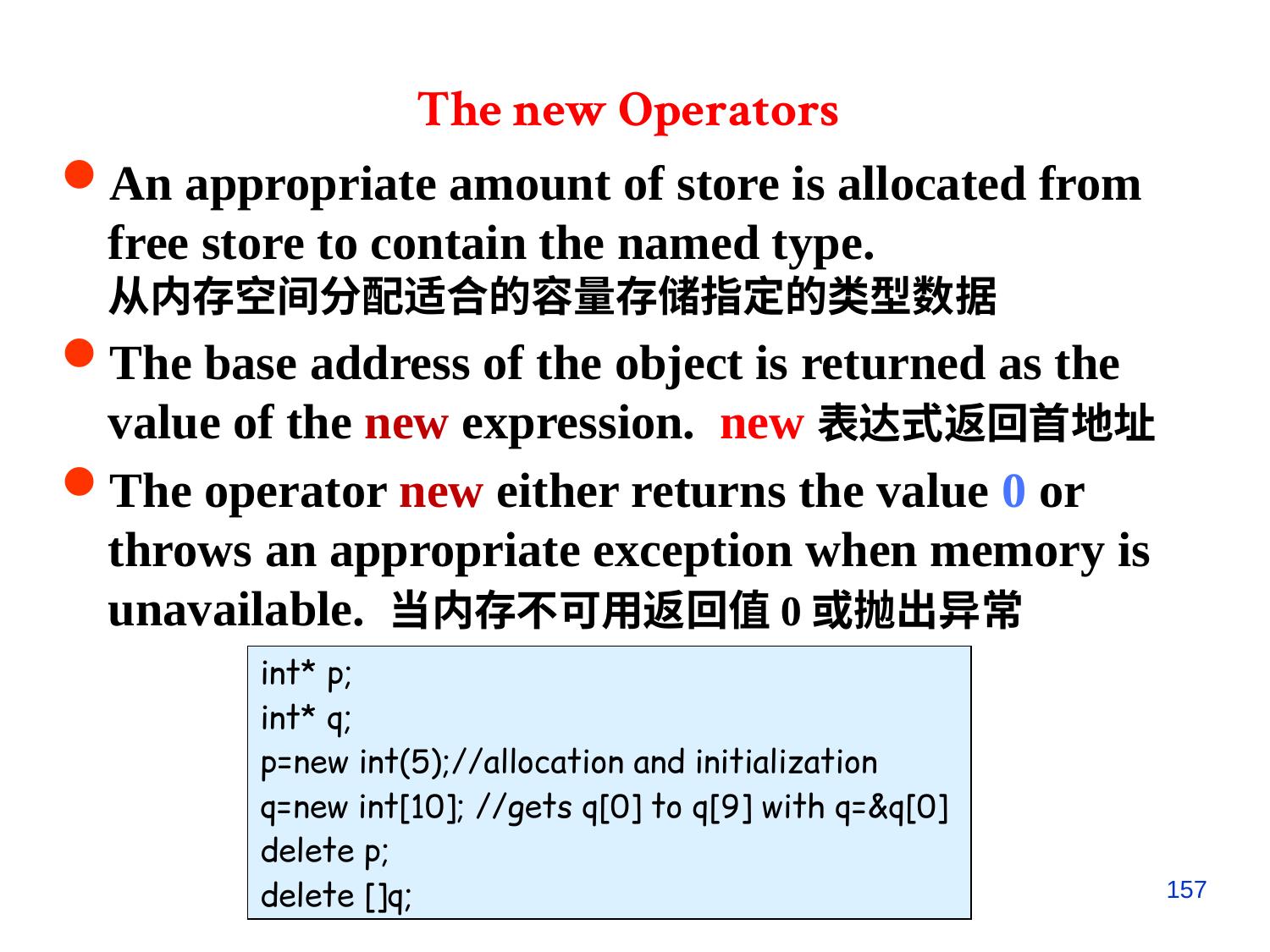

The new Operators
An appropriate amount of store is allocated from free store to contain the named type.
从内存空间分配适合的容量存储指定的类型数据
The base address of the object is returned as the value of the new expression.  new表达式返回首地址
The operator new either returns the value 0 or throws an appropriate exception when memory is  unavailable. 当内存不可用返回值0或抛出异常
int* p;
int* q;
p=new int(5);//allocation and initialization
q=new int[10]; //gets q[0] to q[9] with q=&q[0]
delete p;
delete []q;
157